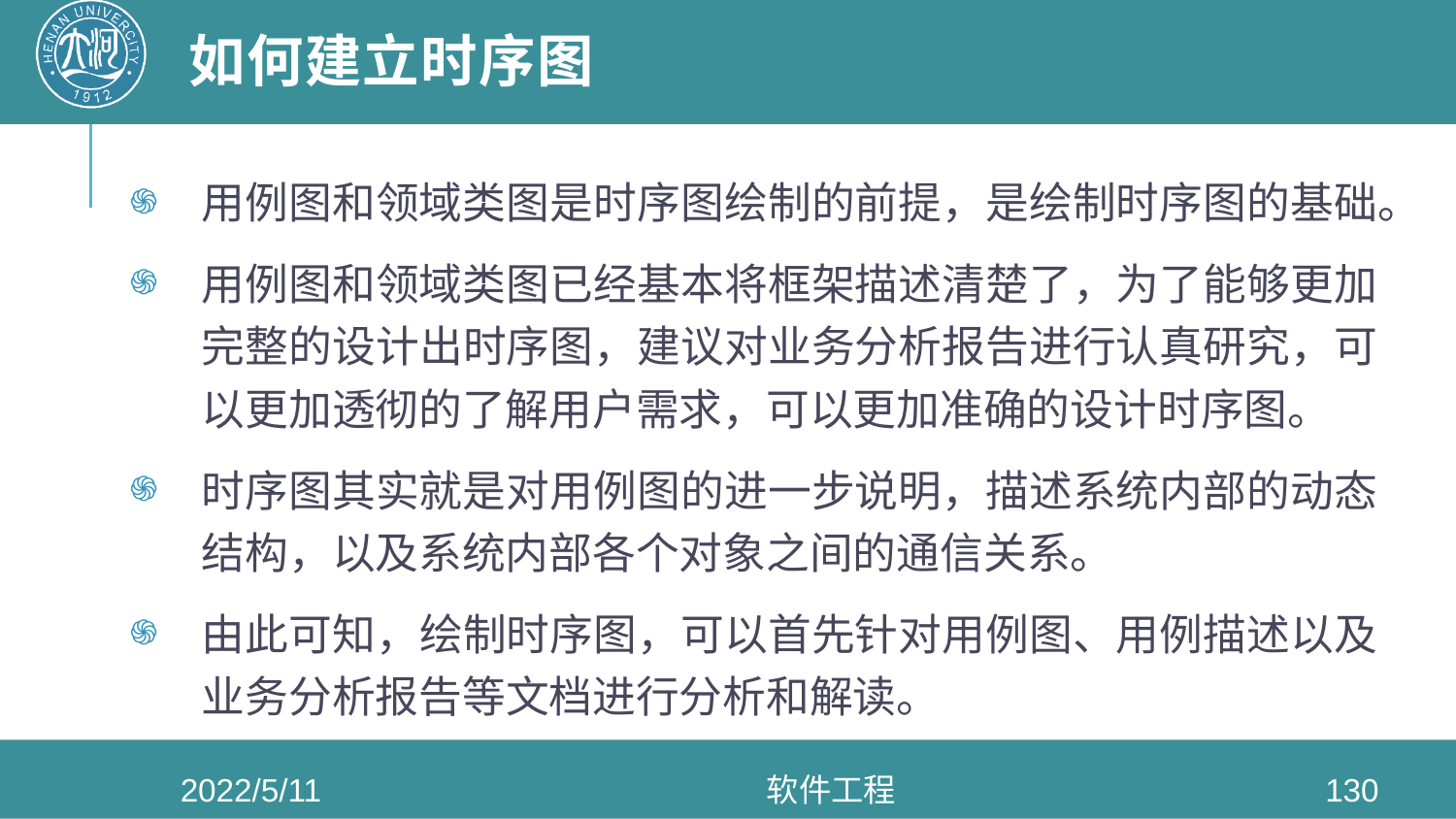

# 如何建立时序图
用例图和领域类图是时序图绘制的前提，是绘制时序图的基础。
用例图和领域类图已经基本将框架描述清楚了，为了能够更加完整的设计出时序图，建议对业务分析报告进行认真研究，可以更加透彻的了解用户需求，可以更加准确的设计时序图。
时序图其实就是对用例图的进一步说明，描述系统内部的动态结构，以及系统内部各个对象之间的通信关系。
由此可知，绘制时序图，可以首先针对用例图、用例描述以及业务分析报告等文档进行分析和解读。
2022/5/11
软件工程
130